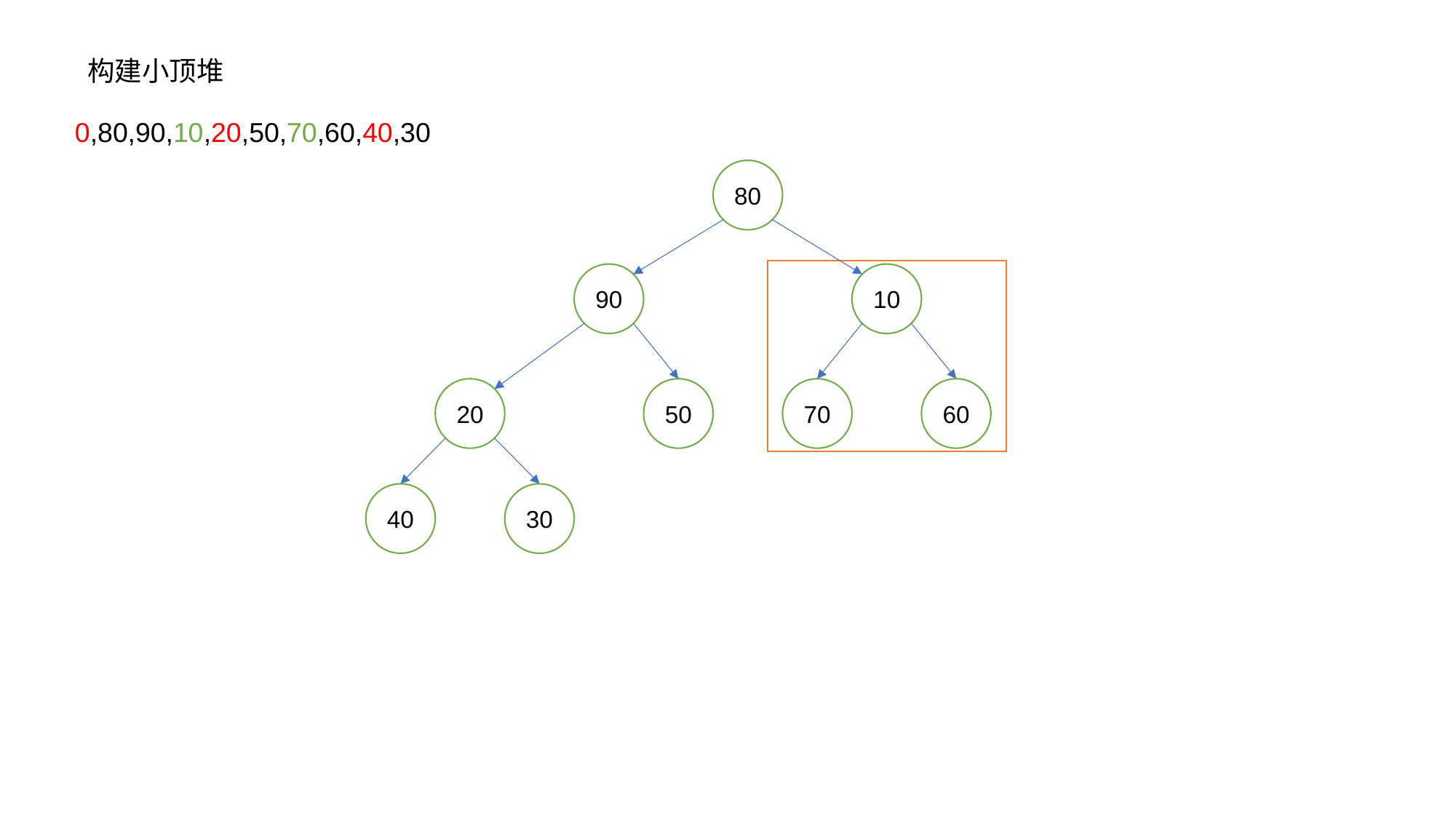

构建小顶堆
0,80,90,10,20,50,70,60,40,30
80

10
90
20
50
70
60
30
40